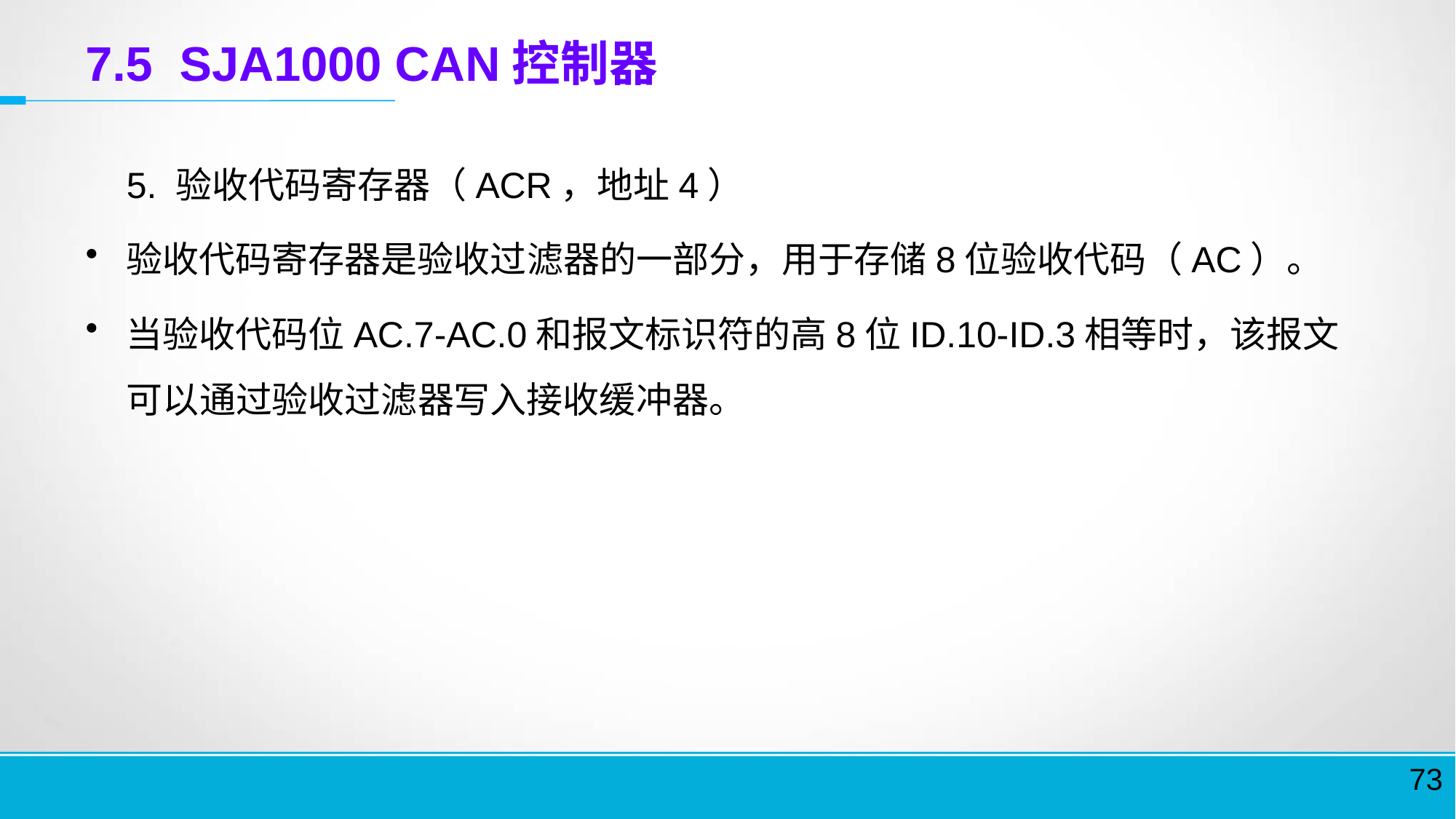

# 7.5  SJA1000 CAN控制器
	5. 验收代码寄存器（ACR，地址4）
验收代码寄存器是验收过滤器的一部分，用于存储8位验收代码（AC）。
当验收代码位AC.7-AC.0和报文标识符的高8位ID.10-ID.3相等时，该报文可以通过验收过滤器写入接收缓冲器。
73